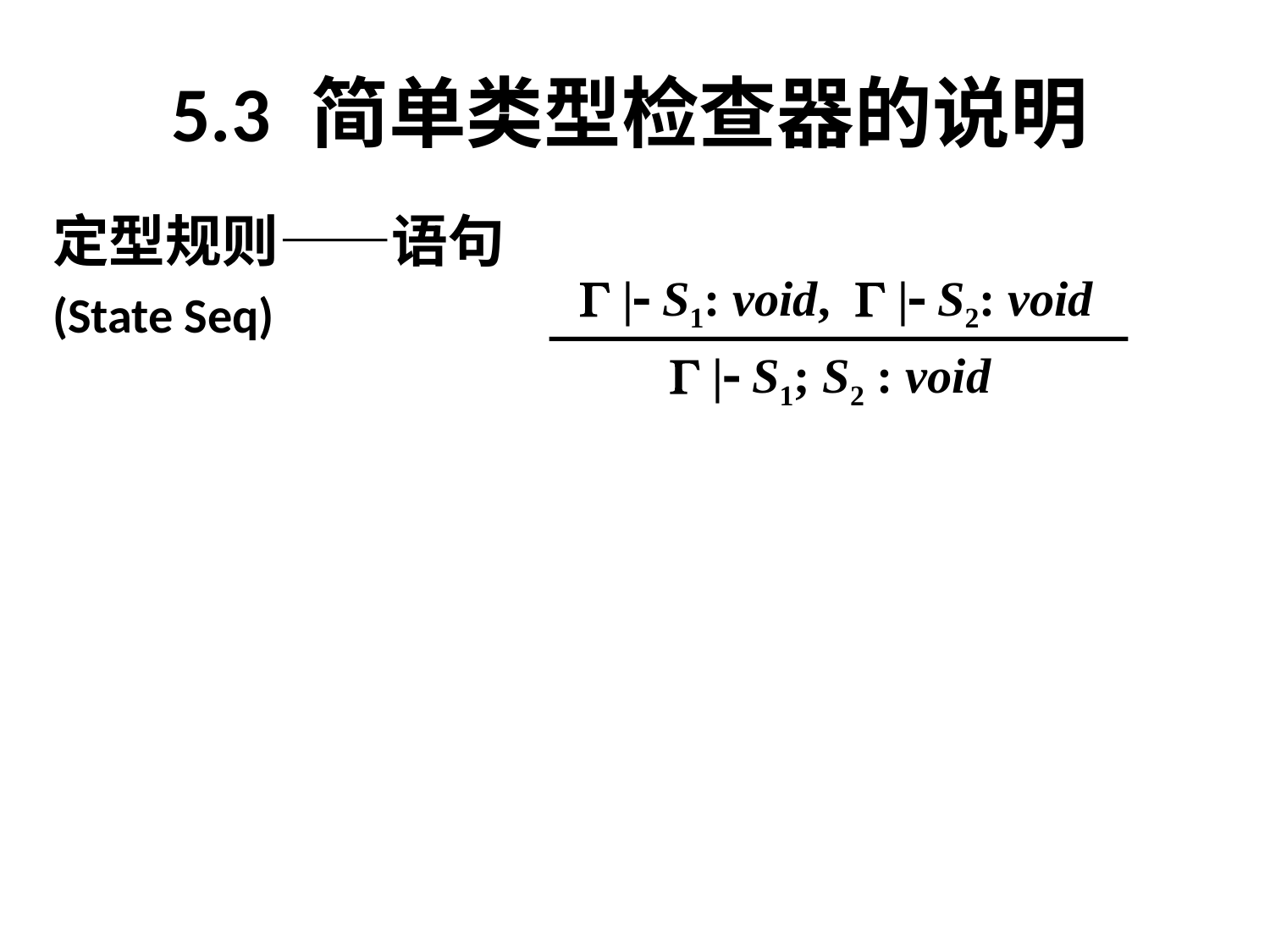

# 5.3 简单类型检查器的说明
定型规则——语句
(State Seq)

 Γ |− S1: void,  Γ |− S2: void
Γ |− S1; S2 : void